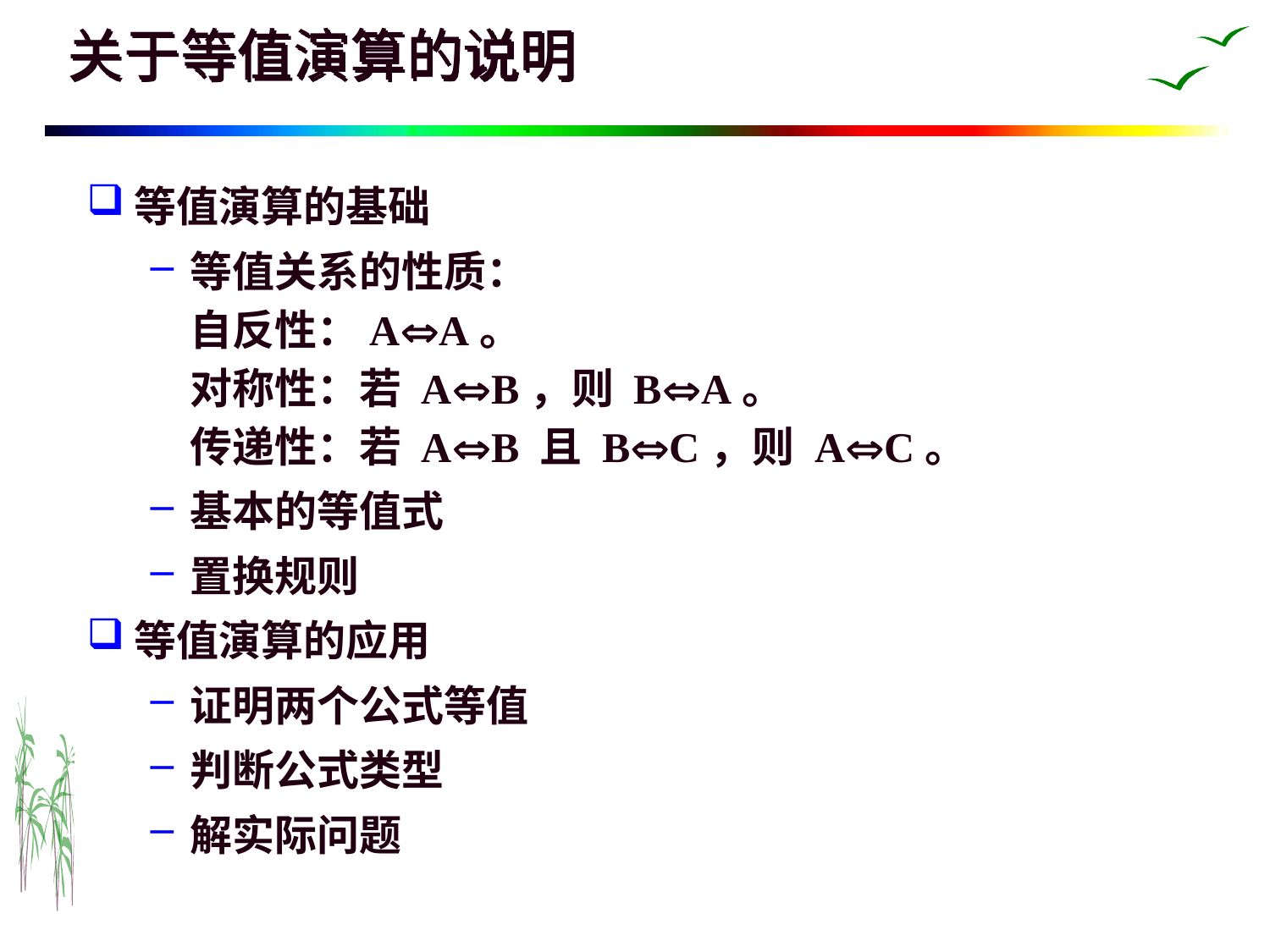

# 关于等值演算的说明
等值演算的基础
等值关系的性质：
自反性：A⇔A。
对称性：若 A⇔B，则 B⇔A。
传递性：若 A⇔B 且 B⇔C，则 A⇔C。
基本的等值式
置换规则
等值演算的应用
证明两个公式等值
判断公式类型
解实际问题